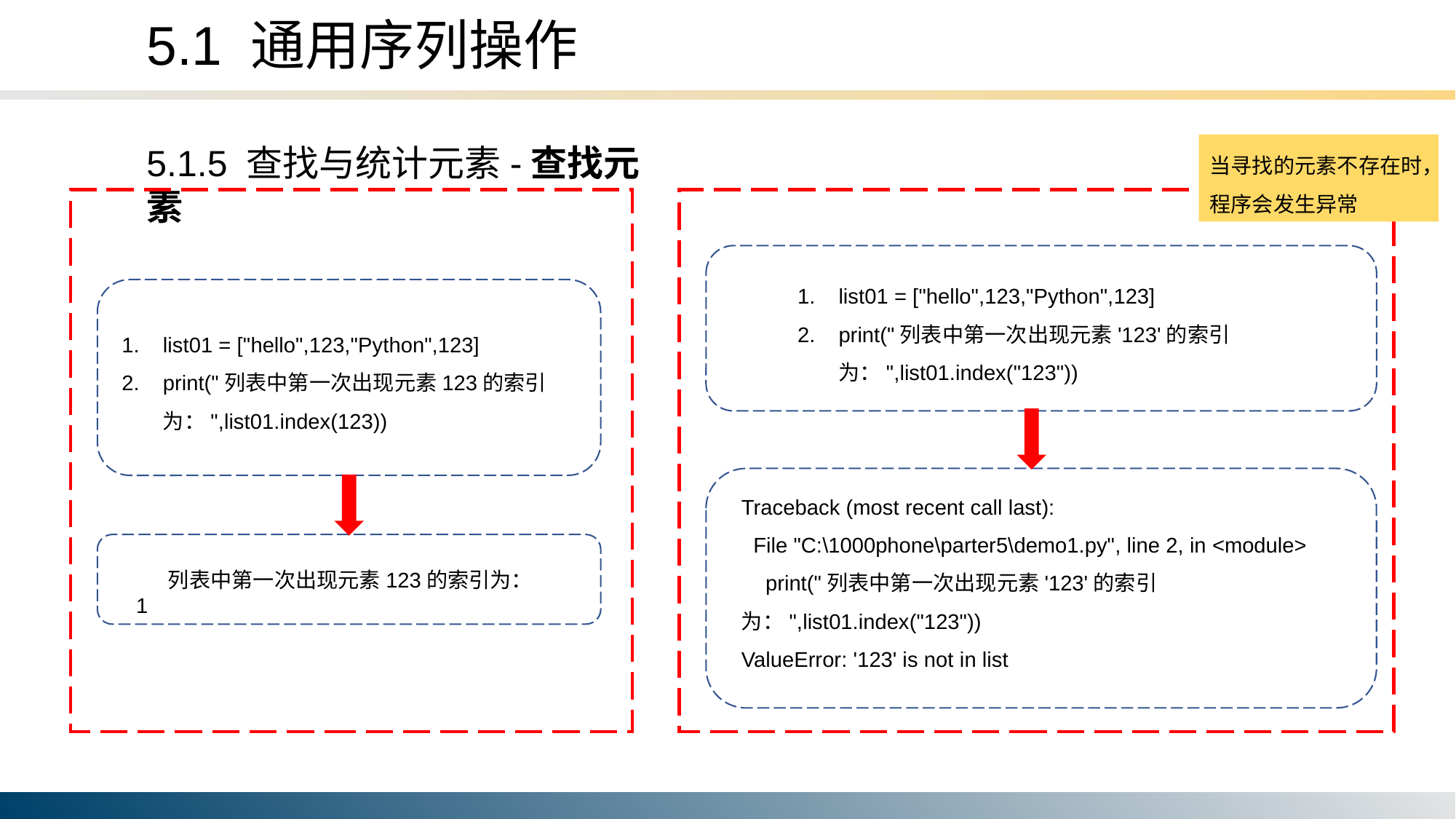

5.1 通用序列操作
5.1.5 查找与统计元素-查找元素
当寻找的元素不存在时，程序会发生异常

list01 = ["hello",123,"Python",123]
print("列表中第一次出现元素'123'的索引为：",list01.index("123"))

list01 = ["hello",123,"Python",123]
print("列表中第一次出现元素123的索引为：",list01.index(123))

Traceback (most recent call last):
  File "C:\1000phone\parter5\demo1.py", line 2, in <module>
    print("列表中第一次出现元素'123'的索引为：",list01.index("123"))
ValueError: '123' is not in list

列表中第一次出现元素123的索引为： 1